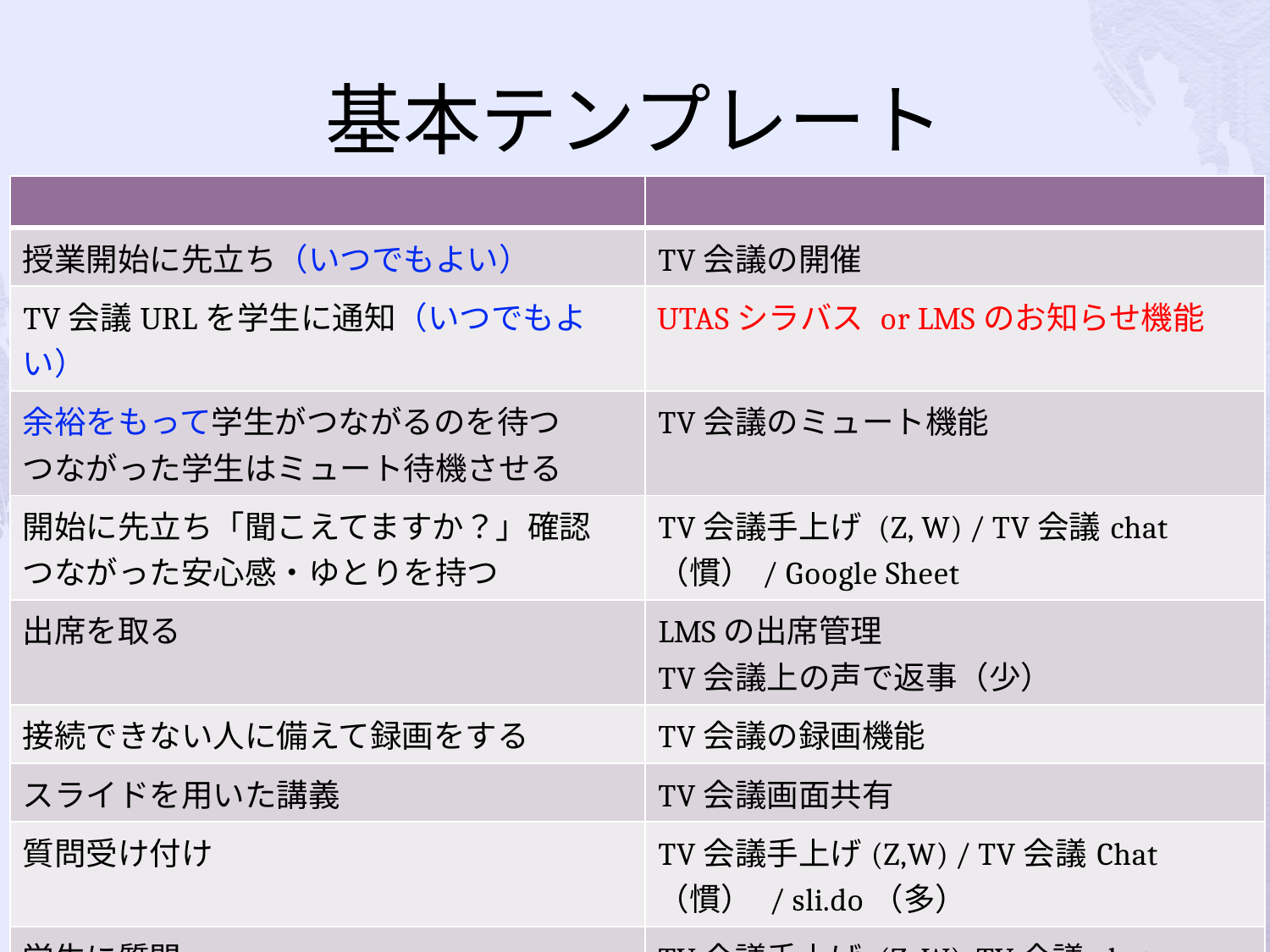

# 基本テンプレート
|  |  |
| --- | --- |
| 授業開始に先立ち（いつでもよい） | TV会議の開催 |
| TV会議URLを学生に通知（いつでもよい） | UTASシラバス or LMSのお知らせ機能 |
| 余裕をもって学生がつながるのを待つ つながった学生はミュート待機させる | TV会議のミュート機能 |
| 開始に先立ち「聞こえてますか？」確認 つながった安心感・ゆとりを持つ | TV会議手上げ (Z, W) / TV会議chat（慣）/ Google Sheet |
| 出席を取る | LMSの出席管理 TV会議上の声で返事（少） |
| 接続できない人に備えて録画をする | TV会議の録画機能 |
| スライドを用いた講義 | TV会議画面共有 |
| 質問受け付け | TV会議手上げ(Z,W) / TV会議Chat（慣） / sli.do（多） |
| 学生に質問 | TV会議手上げ (Z, W), TV会議chat（慣）、Google Sheet |
2020/3/13
utelecon.github.io
31